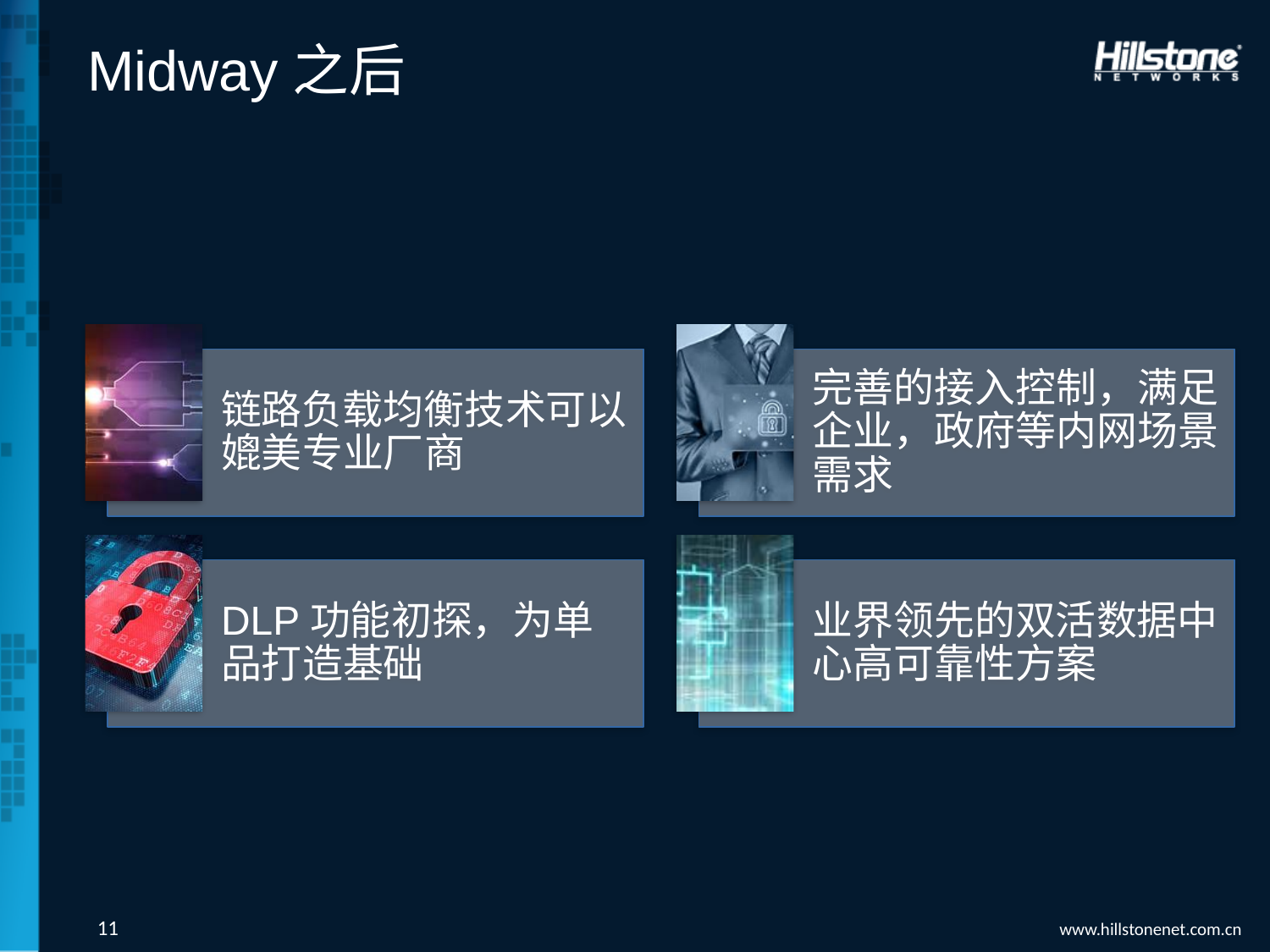

# Midway之后
链路负载均衡技术可以媲美专业厂商
完善的接入控制，满足企业，政府等内网场景需求
DLP功能初探，为单品打造基础
业界领先的双活数据中心高可靠性方案